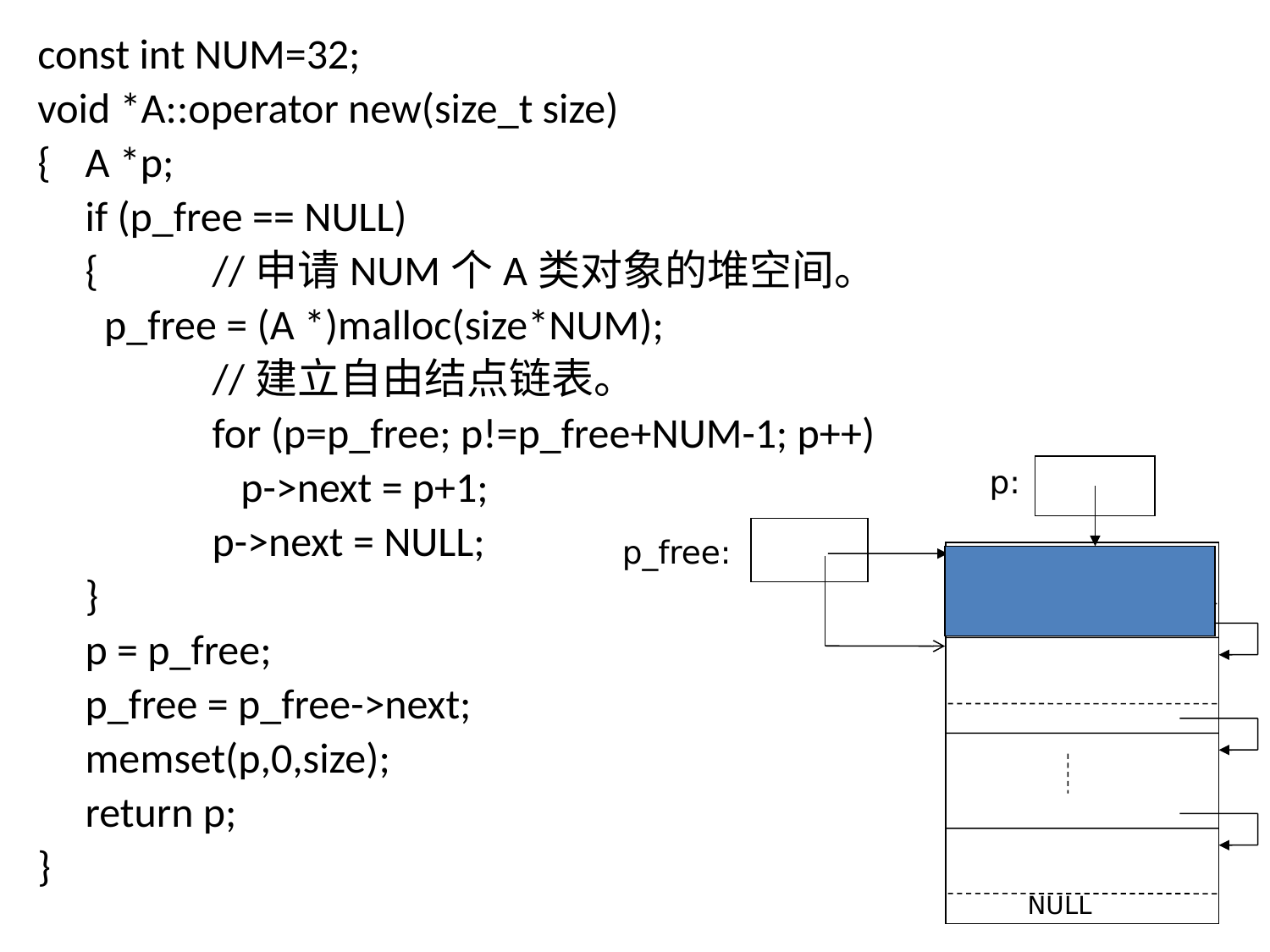

const int NUM=32;
void *A::operator new(size_t size)
{	A *p;
	if (p_free == NULL)
	{	//申请NUM个A类对象的堆空间。
	  p_free = (A *)malloc(size*NUM);
		//建立自由结点链表。
		for (p=p_free; p!=p_free+NUM-1; p++)
		   p->next = p+1;
		p->next = NULL;
	}
	p = p_free;
	p_free = p_free->next;
	memset(p,0,size);
	return p;
}
p:

p_free:

NULL